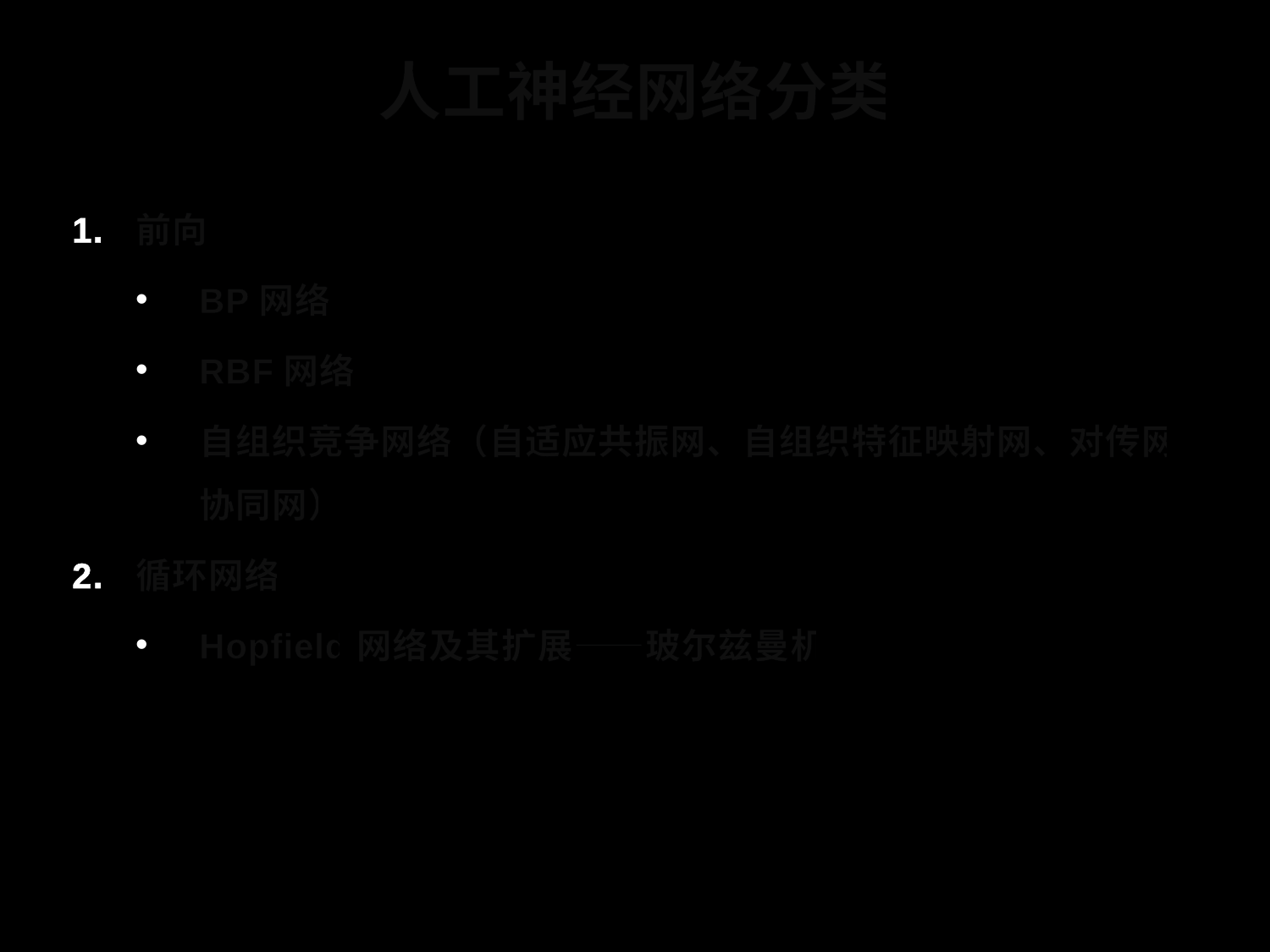

# 人工神经网络分类

前向
BP网络
RBF网络
自组织竞争网络（自适应共振网、自组织特征映射网、对传网、协同网）
循环网络
Hopfield网络及其扩展——玻尔兹曼机